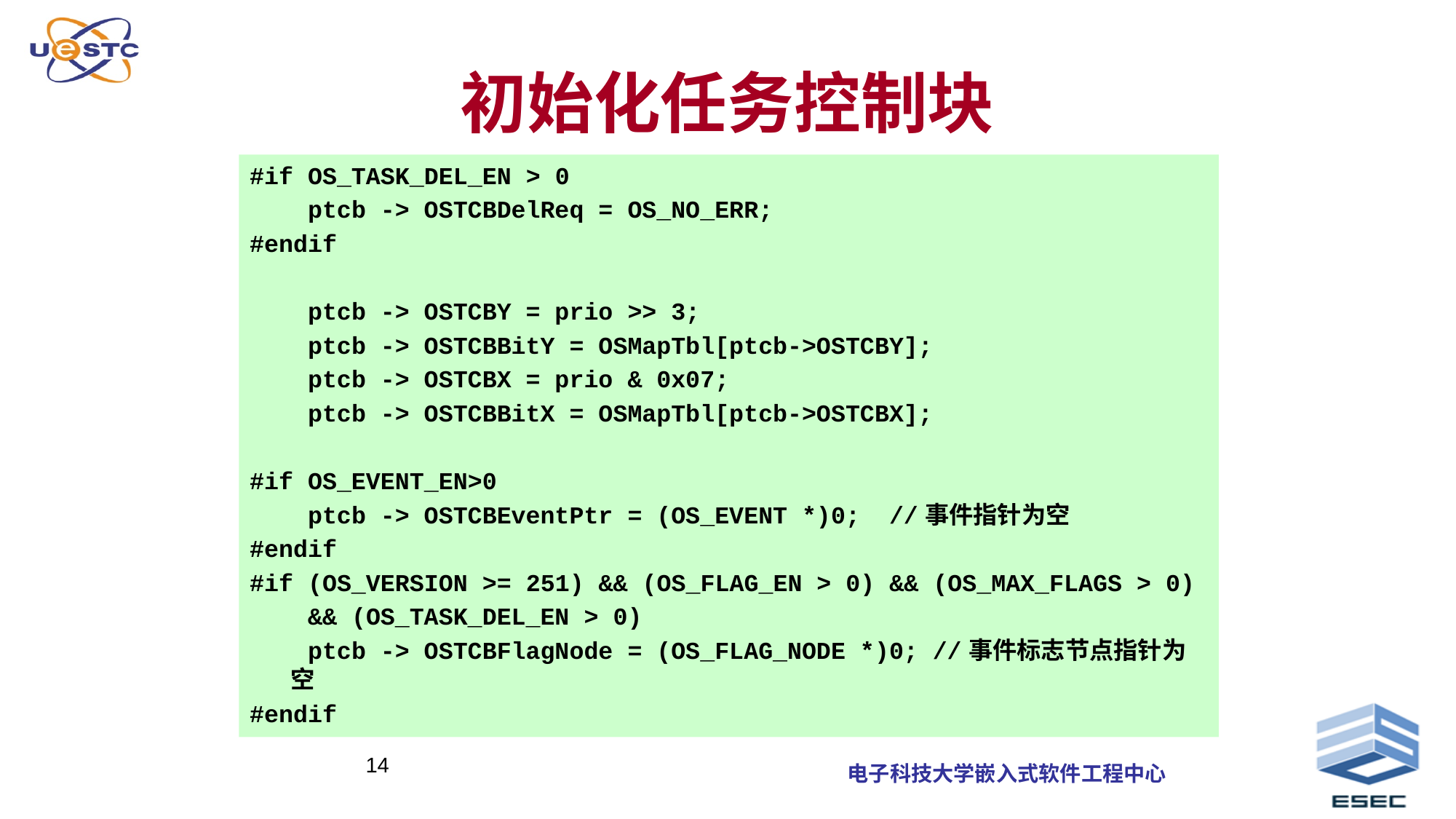

# 初始化任务控制块
#if OS_TASK_DEL_EN > 0
    ptcb -> OSTCBDelReq = OS_NO_ERR;
#endif

    ptcb -> OSTCBY = prio >> 3;
    ptcb -> OSTCBBitY = OSMapTbl[ptcb->OSTCBY];
    ptcb -> OSTCBX = prio & 0x07;
    ptcb -> OSTCBBitX = OSMapTbl[ptcb->OSTCBX];

#if OS_EVENT_EN>0
    ptcb -> OSTCBEventPtr = (OS_EVENT *)0;  //事件指针为空
#endif
#if (OS_VERSION >= 251) && (OS_FLAG_EN > 0) && (OS_MAX_FLAGS > 0)
    && (OS_TASK_DEL_EN > 0)
    ptcb -> OSTCBFlagNode = (OS_FLAG_NODE *)0; //事件标志节点指针为空
#endif

14